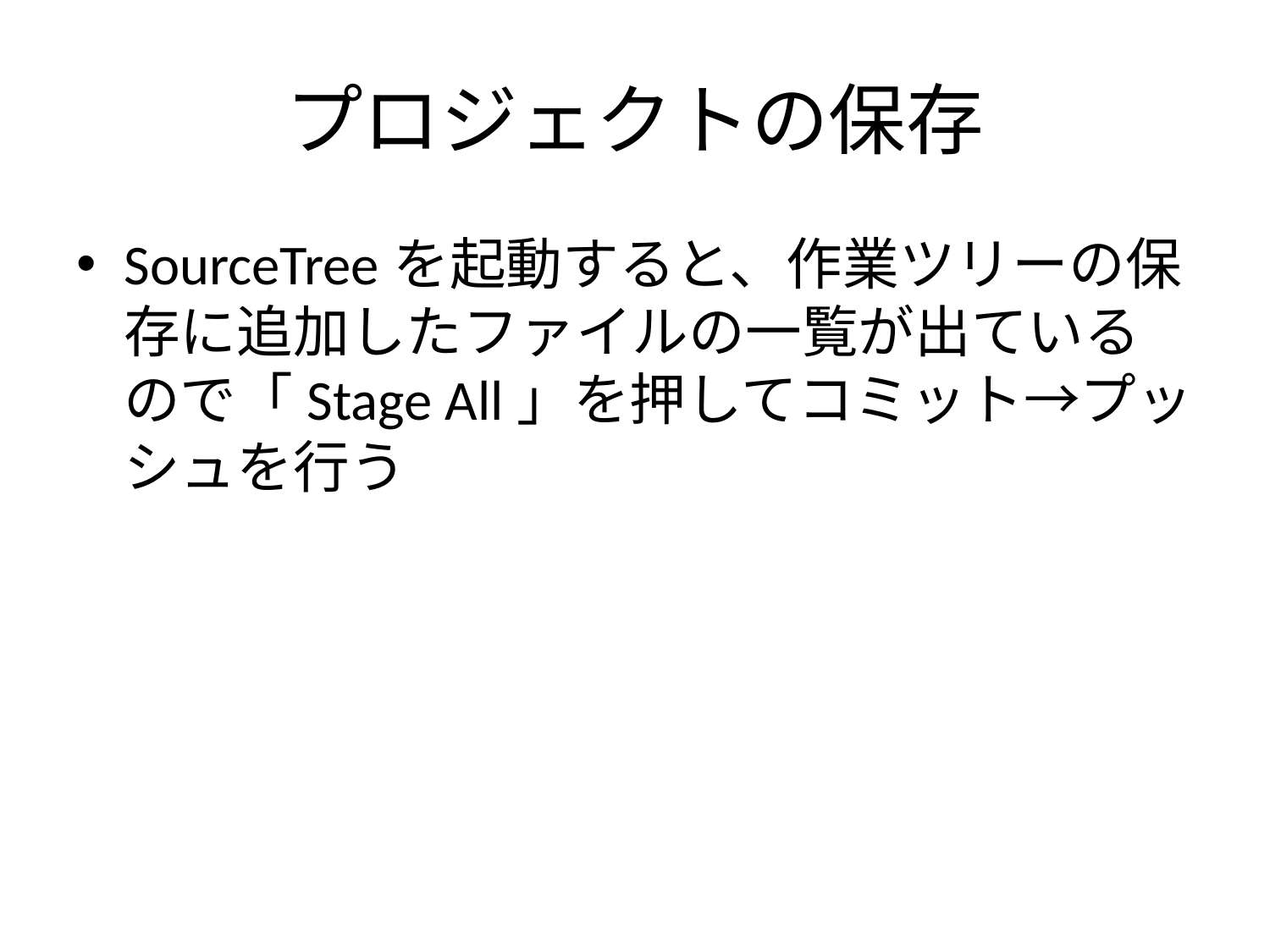

# プロジェクトの保存
SourceTreeを起動すると、作業ツリーの保存に追加したファイルの一覧が出ているので「Stage All」を押してコミット→プッシュを行う